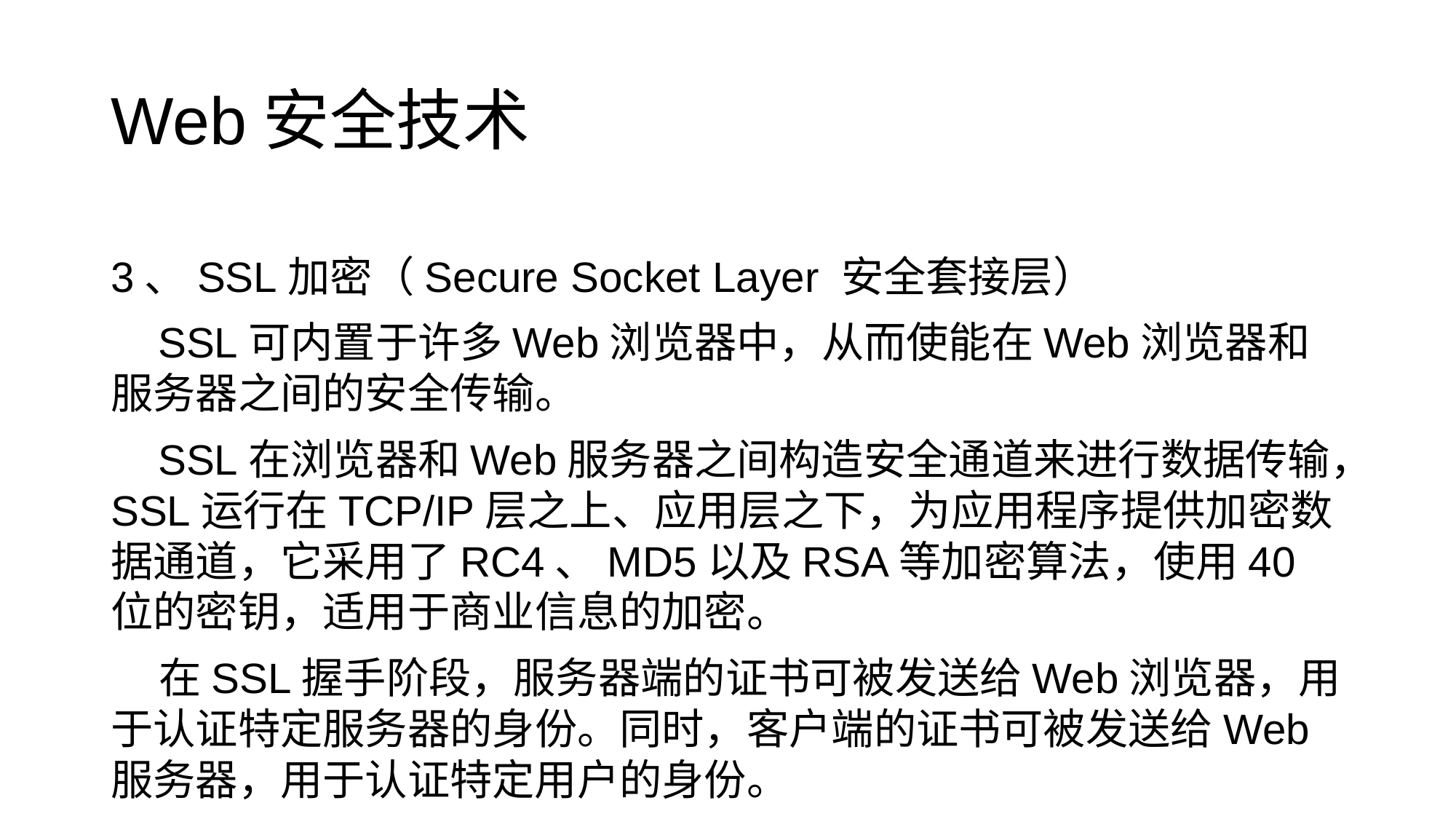

# Web安全技术

3、SSL加密（Secure Socket Layer 安全套接层）
    SSL可内置于许多Web浏览器中，从而使能在Web浏览器和服务器之间的安全传输。
    SSL在浏览器和Web服务器之间构造安全通道来进行数据传输，SSL运行在TCP/IP层之上、应用层之下，为应用程序提供加密数据通道，它采用了RC4、MD5以及RSA等加密算法，使用40 位的密钥，适用于商业信息的加密。
    在SSL握手阶段，服务器端的证书可被发送给Web浏览器，用于认证特定服务器的身份。同时，客户端的证书可被发送给Web服务器，用于认证特定用户的身份。